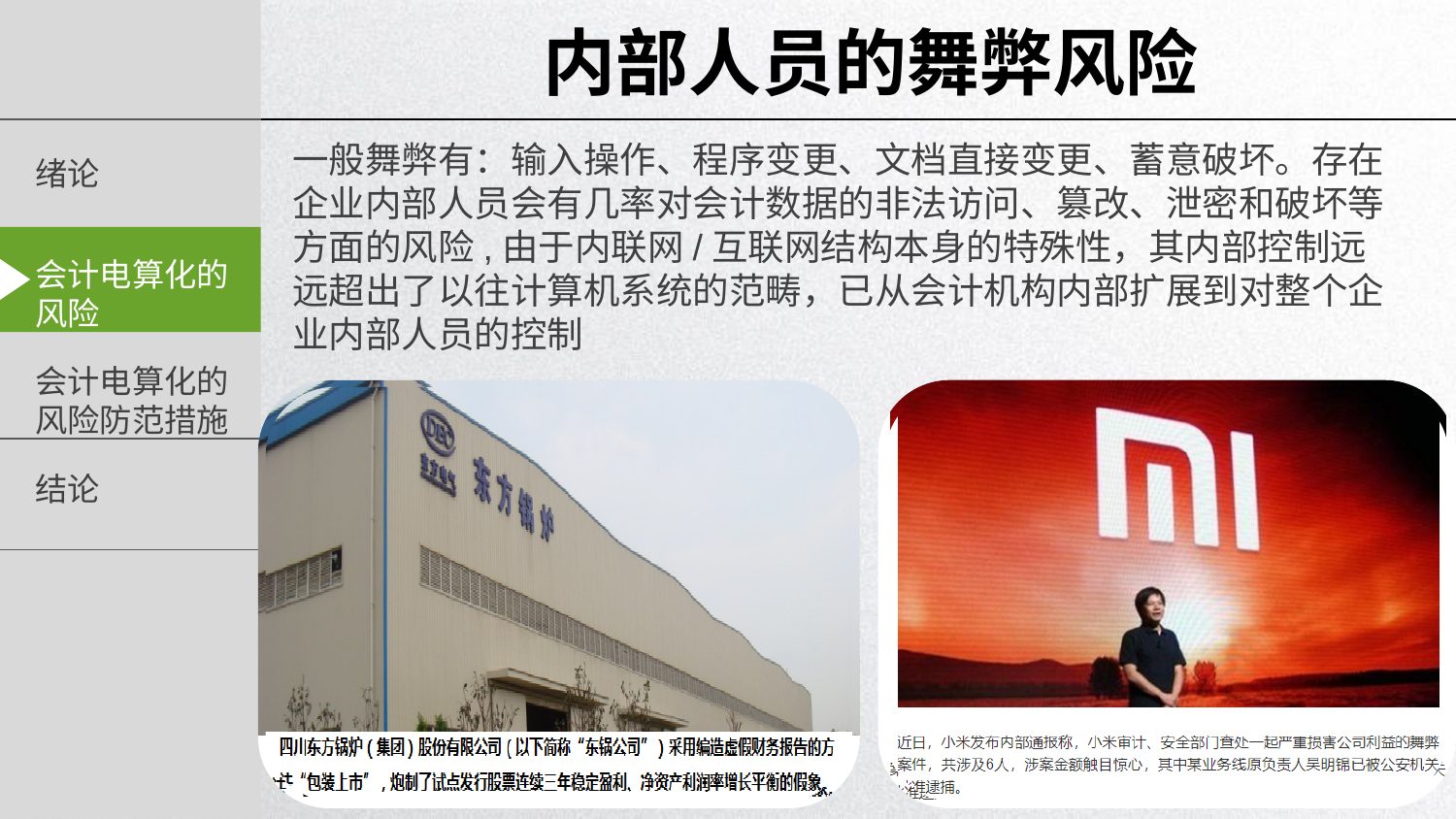

内部人员的舞弊风险
一般舞弊有：输入操作、程序变更、文档直接变更、蓄意破坏。存在企业内部人员会有几率对会计数据的非法访问、篡改、泄密和破坏等方面的风险,由于内联网/互联网结构本身的特殊性，其内部控制远远超出了以往计算机系统的范畴，已从会计机构内部扩展到对整个企业内部人员的控制

延时符